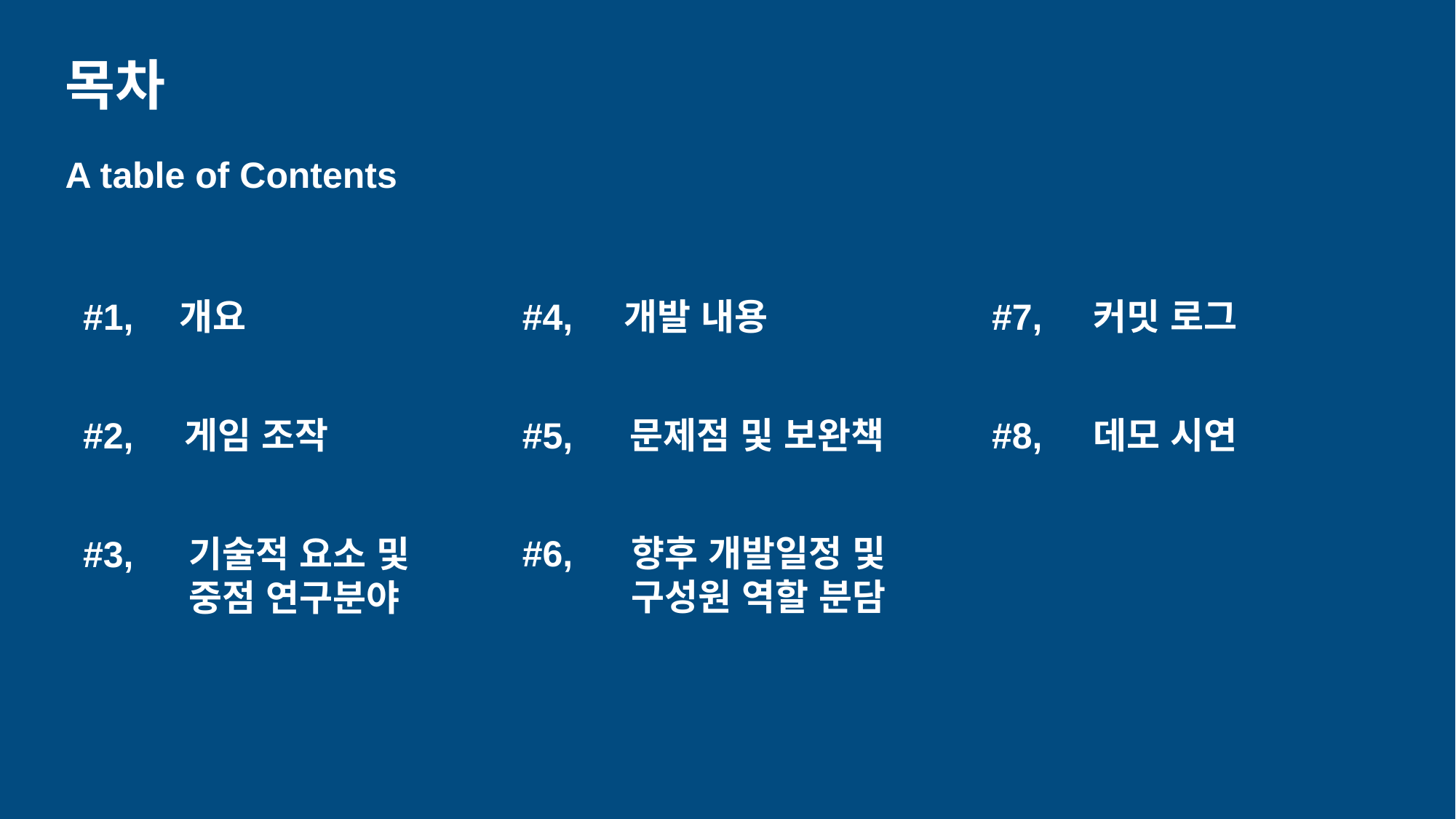

목차
A table of Contents
#4,
개발 내용
#7,
커밋 로그
#1,
개요
#5,
문제점 및 보완책
#8,
데모 시연
#2,
게임 조작
#6,
향후 개발일정 및
구성원 역할 분담
#3,
기술적 요소 및
중점 연구분야